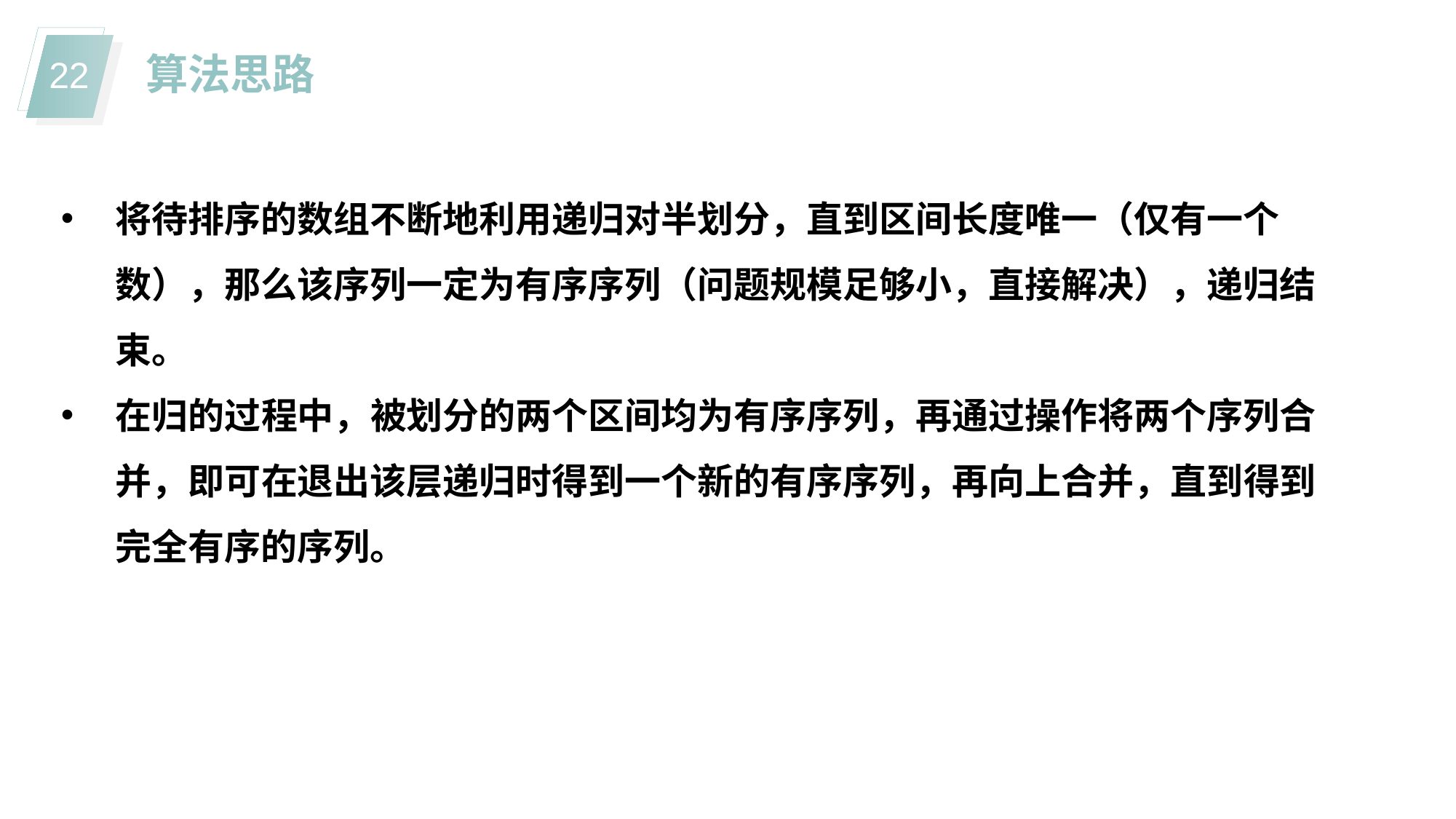

算法思路
将待排序的数组不断地利用递归对半划分，直到区间长度唯一（仅有一个数），那么该序列一定为有序序列（问题规模足够小，直接解决），递归结束。
在归的过程中，被划分的两个区间均为有序序列，再通过操作将两个序列合并，即可在退出该层递归时得到一个新的有序序列，再向上合并，直到得到完全有序的序列。